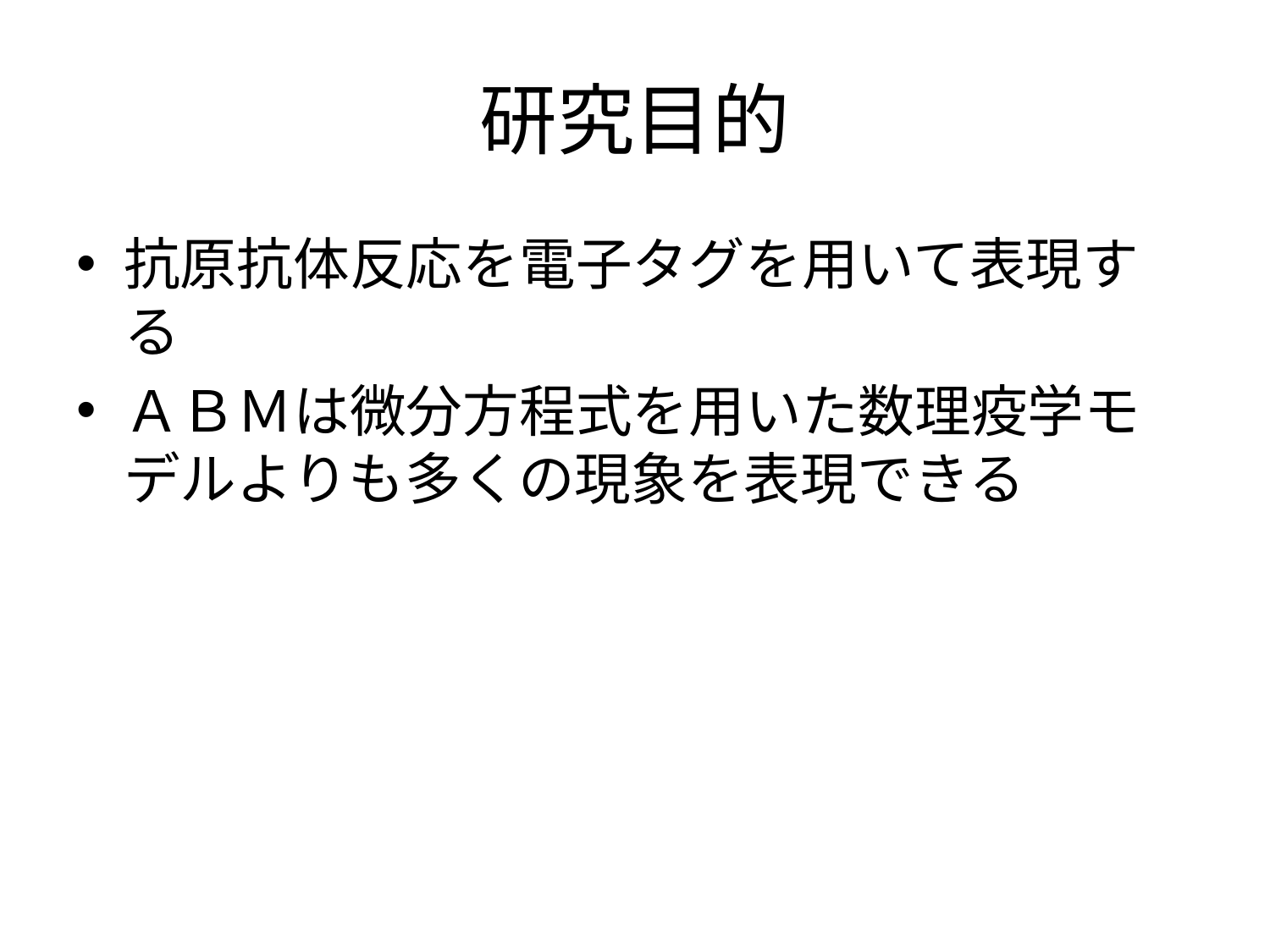

# 研究目的
抗原抗体反応を電子タグを用いて表現する
ＡＢＭは微分方程式を用いた数理疫学モデルよりも多くの現象を表現できる